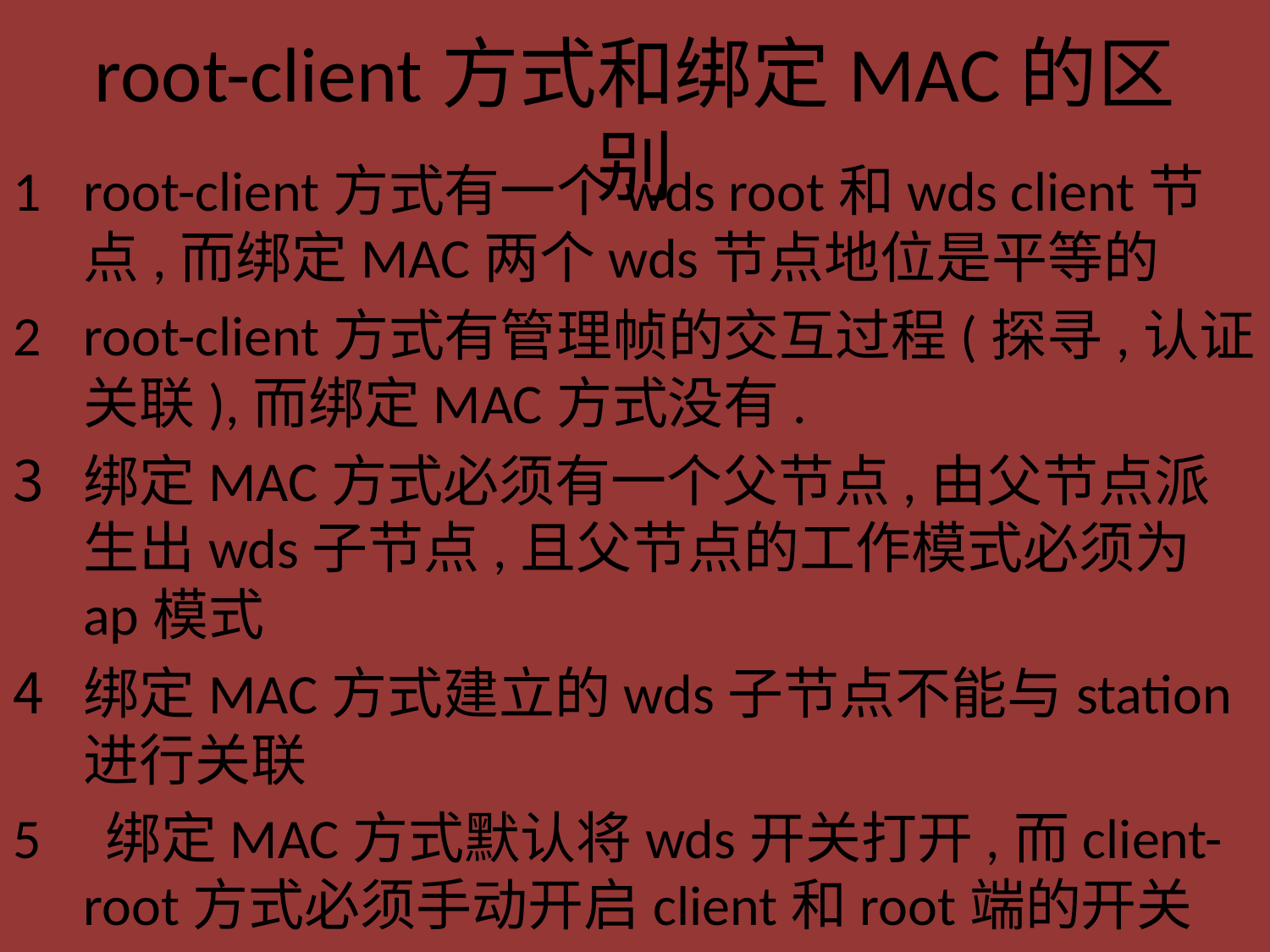

# root-client方式和绑定MAC的区别
root-client方式有一个wds root和wds client节点,而绑定MAC两个wds节点地位是平等的
root-client方式有管理帧的交互过程(探寻,认证,关联),而绑定MAC方式没有.
绑定MAC方式必须有一个父节点,由父节点派生出wds子节点,且父节点的工作模式必须为ap模式
绑定MAC方式建立的wds子节点不能与station 进行关联
5    绑定MAC方式默认将wds开关打开,而client-root方式必须手动开启client和root端的开关